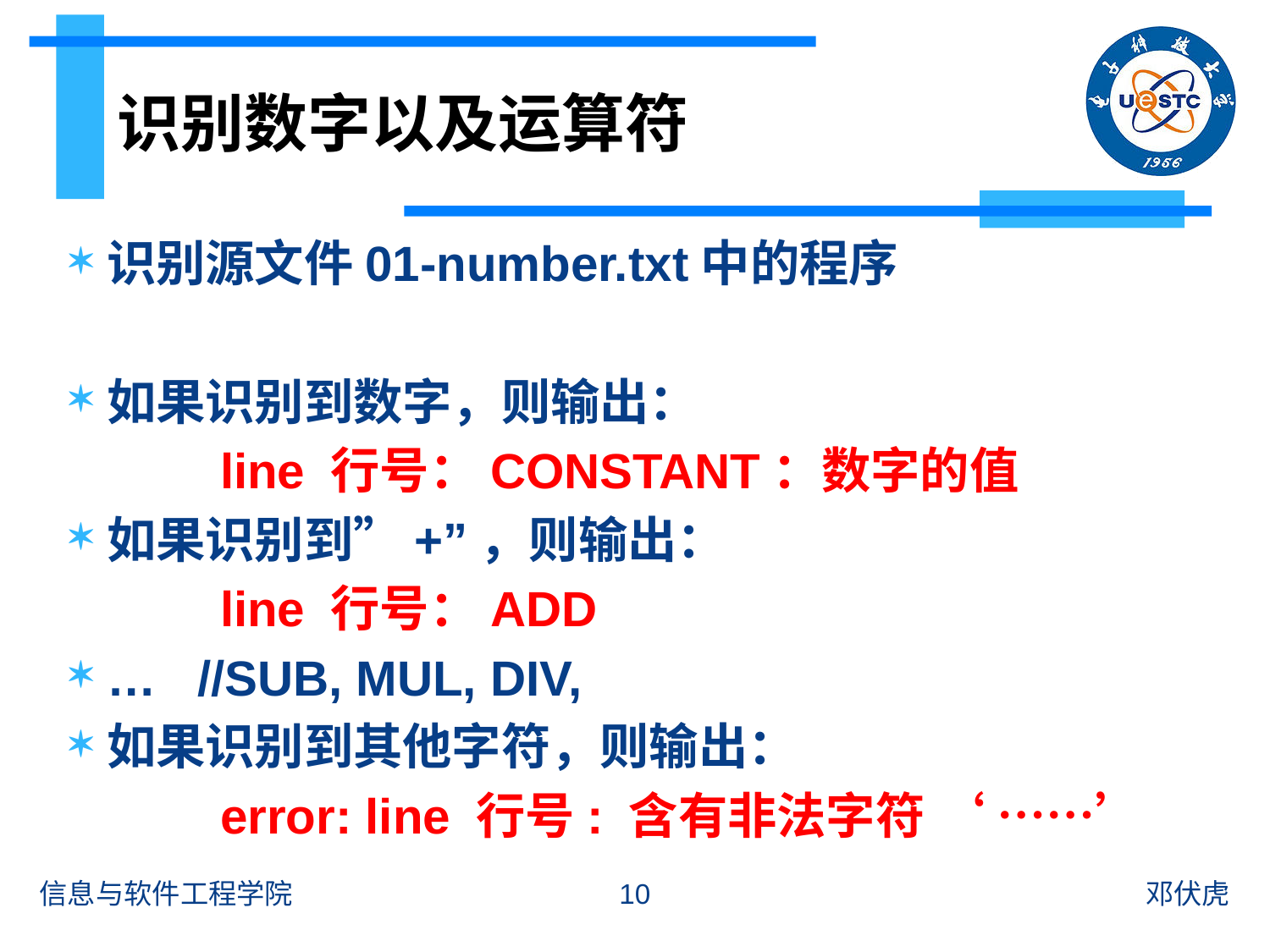

# 识别数字以及运算符
识别源文件01-number.txt中的程序

如果识别到数字，则输出：
           line 行号：CONSTANT：数字的值
如果识别到”+”，则输出：
           line 行号：ADD
…   //SUB, MUL, DIV,
如果识别到其他字符，则输出：
           error: line 行号: 含有非法字符 ‘ ……’
10
信息与软件工程学院
邓伏虎